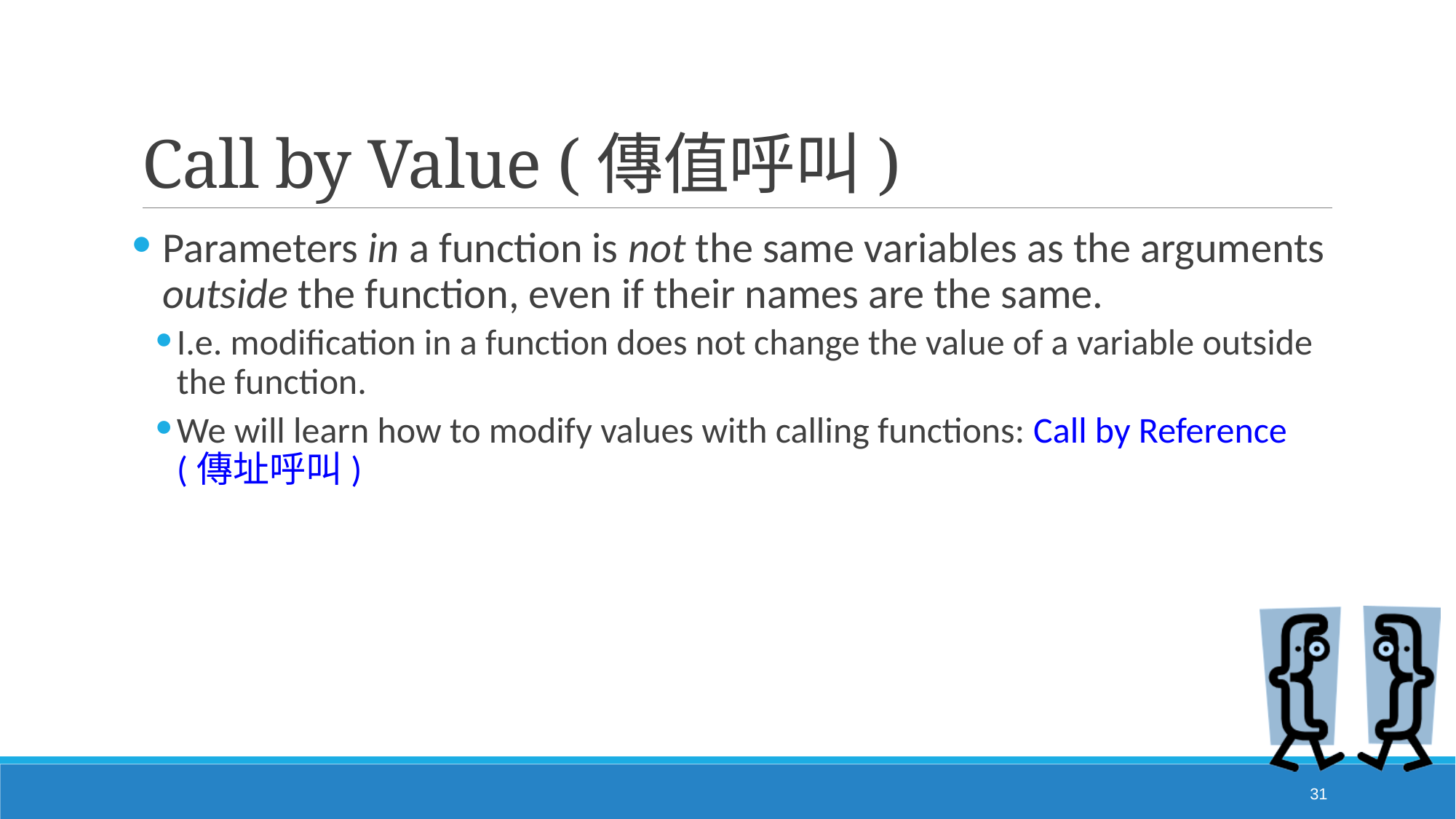

# Call by Value (傳值呼叫)
Parameters in a function is not the same variables as the arguments outside the function, even if their names are the same.
I.e. modification in a function does not change the value of a variable outside the function.
We will learn how to modify values with calling functions: Call by Reference (傳址呼叫)

31